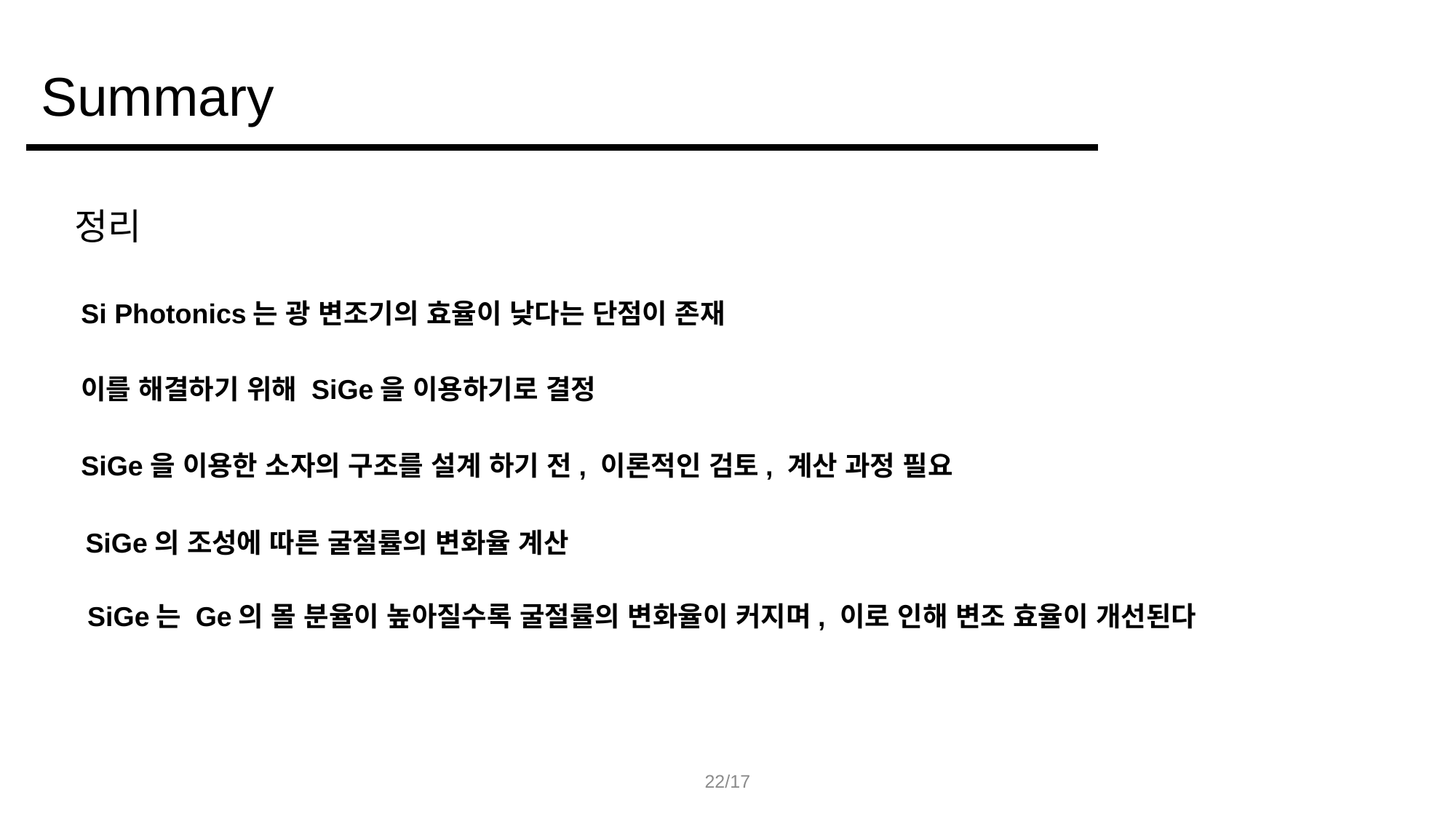

# Summary
정리
Si Photonics는 광 변조기의 효율이 낮다는 단점이 존재
이를 해결하기 위해 SiGe을 이용하기로 결정
SiGe을 이용한 소자의 구조를 설계 하기 전, 이론적인 검토, 계산 과정 필요
SiGe의 조성에 따른 굴절률의 변화율 계산
SiGe는 Ge의 몰 분율이 높아질수록 굴절률의 변화율이 커지며, 이로 인해 변조 효율이 개선된다
22